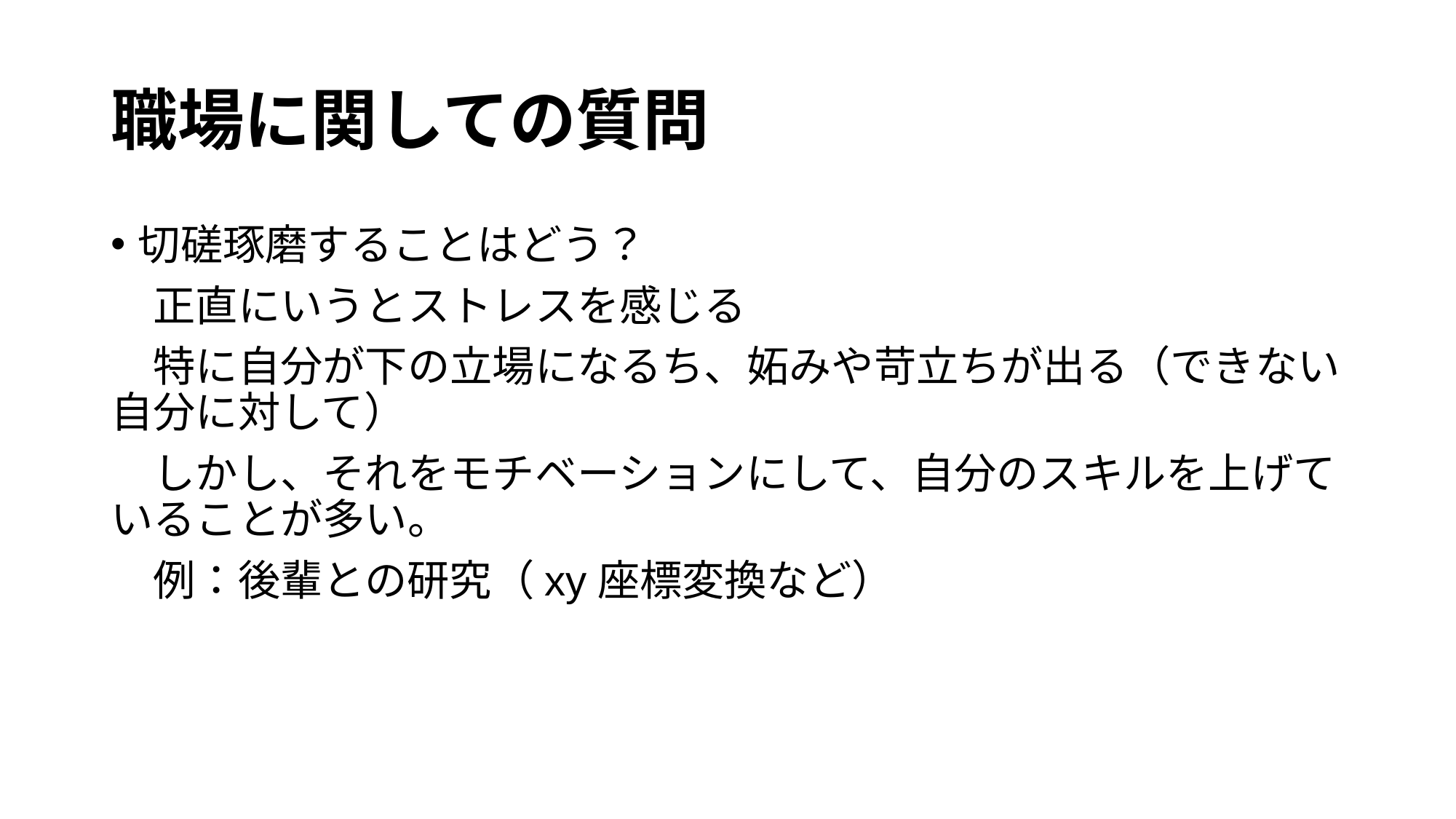

# 職場に関しての質問
切磋琢磨することはどう？
　正直にいうとストレスを感じる
　特に自分が下の立場になるち、妬みや苛立ちが出る（できない自分に対して）
　しかし、それをモチベーションにして、自分のスキルを上げていることが多い。
　例：後輩との研究（xy座標変換など）